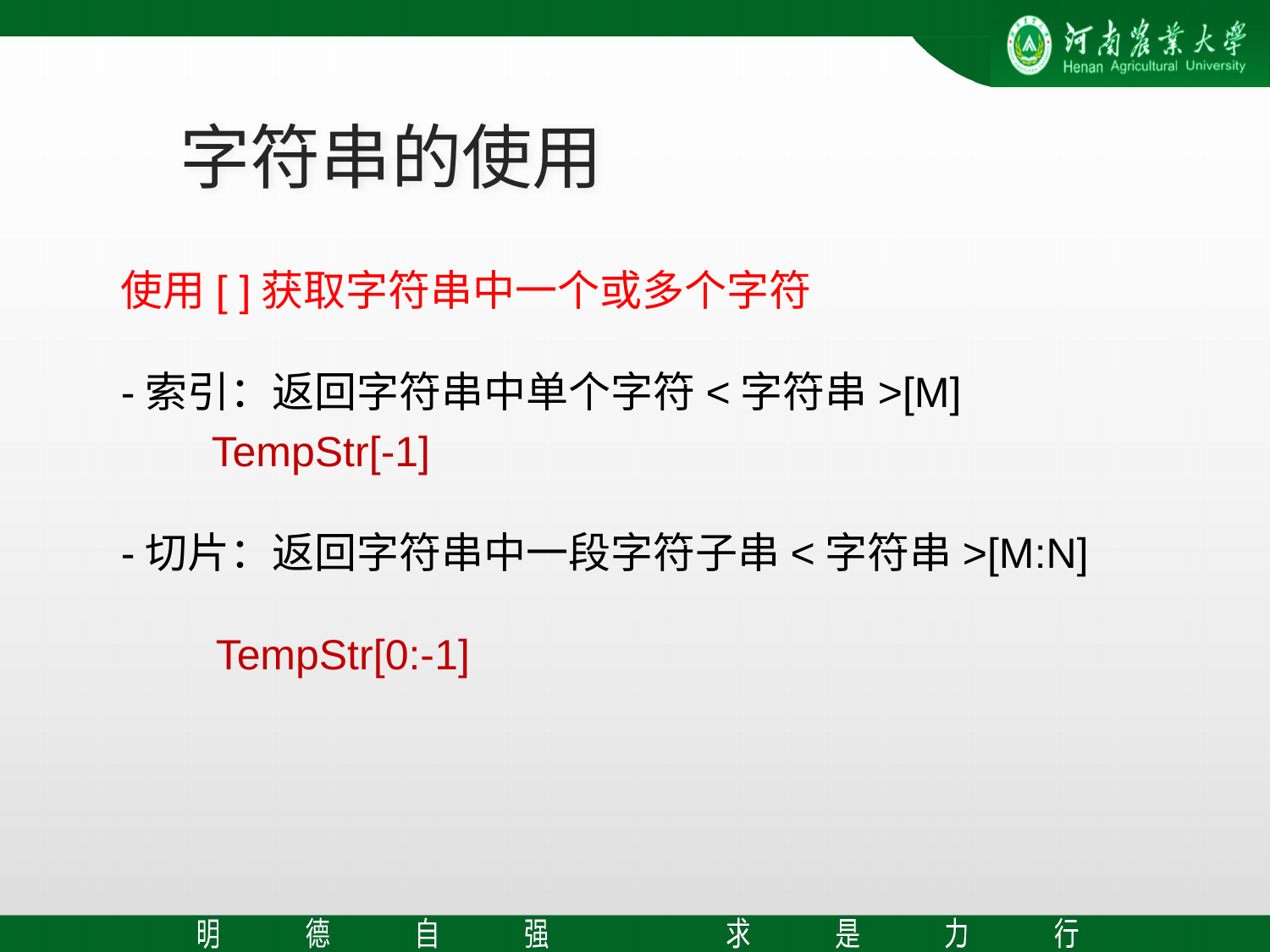

字符串的使用
使用[ ]获取字符串中一个或多个字符
-索引：返回字符串中单个字符<字符串>[M]
             TempStr[-1]
-切片：返回字符串中一段字符子串<字符串>[M:N]
        TempStr[0:-1]